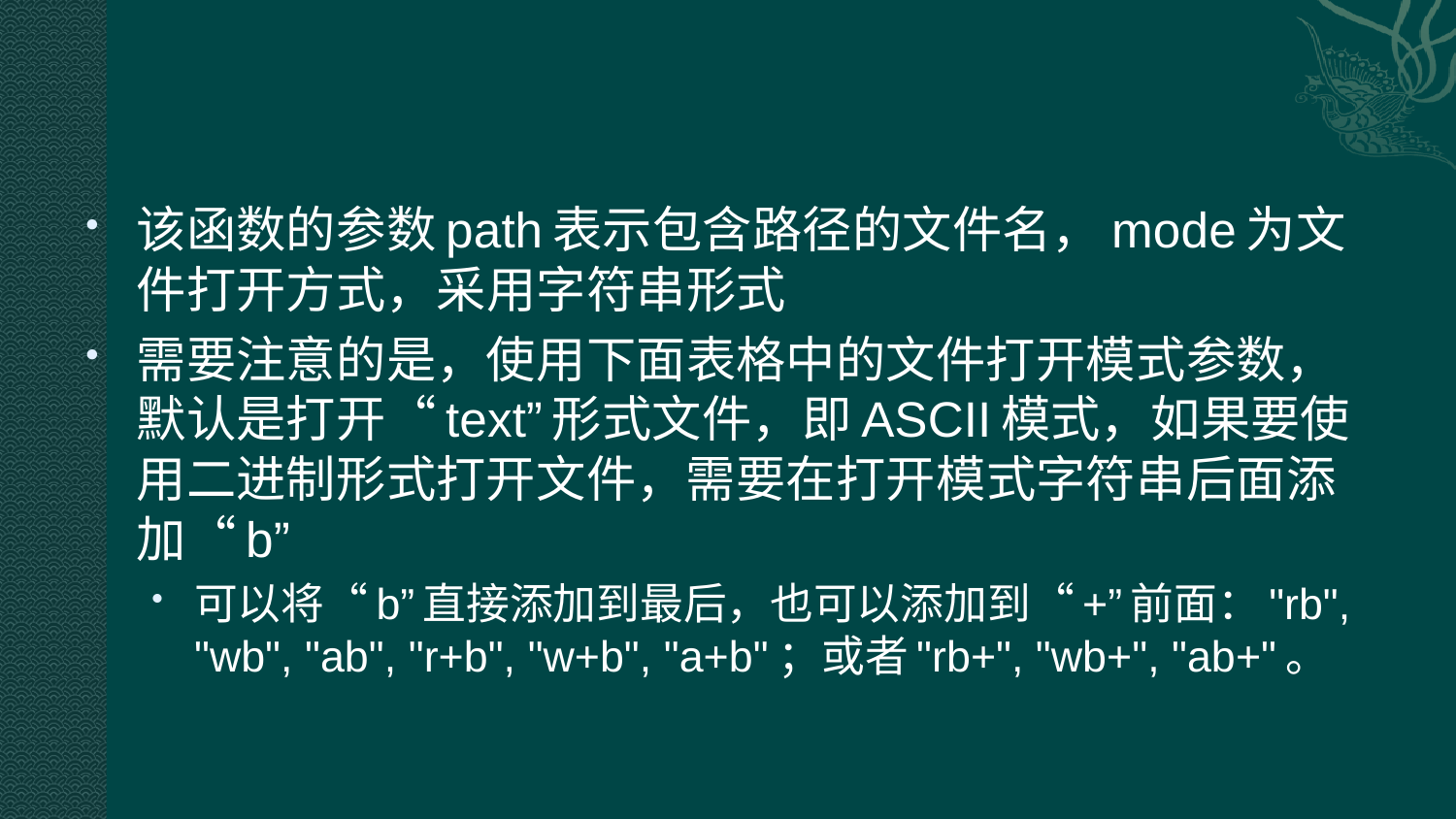

#
该函数的参数path表示包含路径的文件名，mode为文件打开方式，采用字符串形式
需要注意的是，使用下面表格中的文件打开模式参数，默认是打开“text”形式文件，即ASCII模式，如果要使用二进制形式打开文件，需要在打开模式字符串后面添加“b”
可以将“b”直接添加到最后，也可以添加到“+”前面："rb", "wb", "ab", "r+b", "w+b", "a+b"；或者"rb+", "wb+", "ab+"。